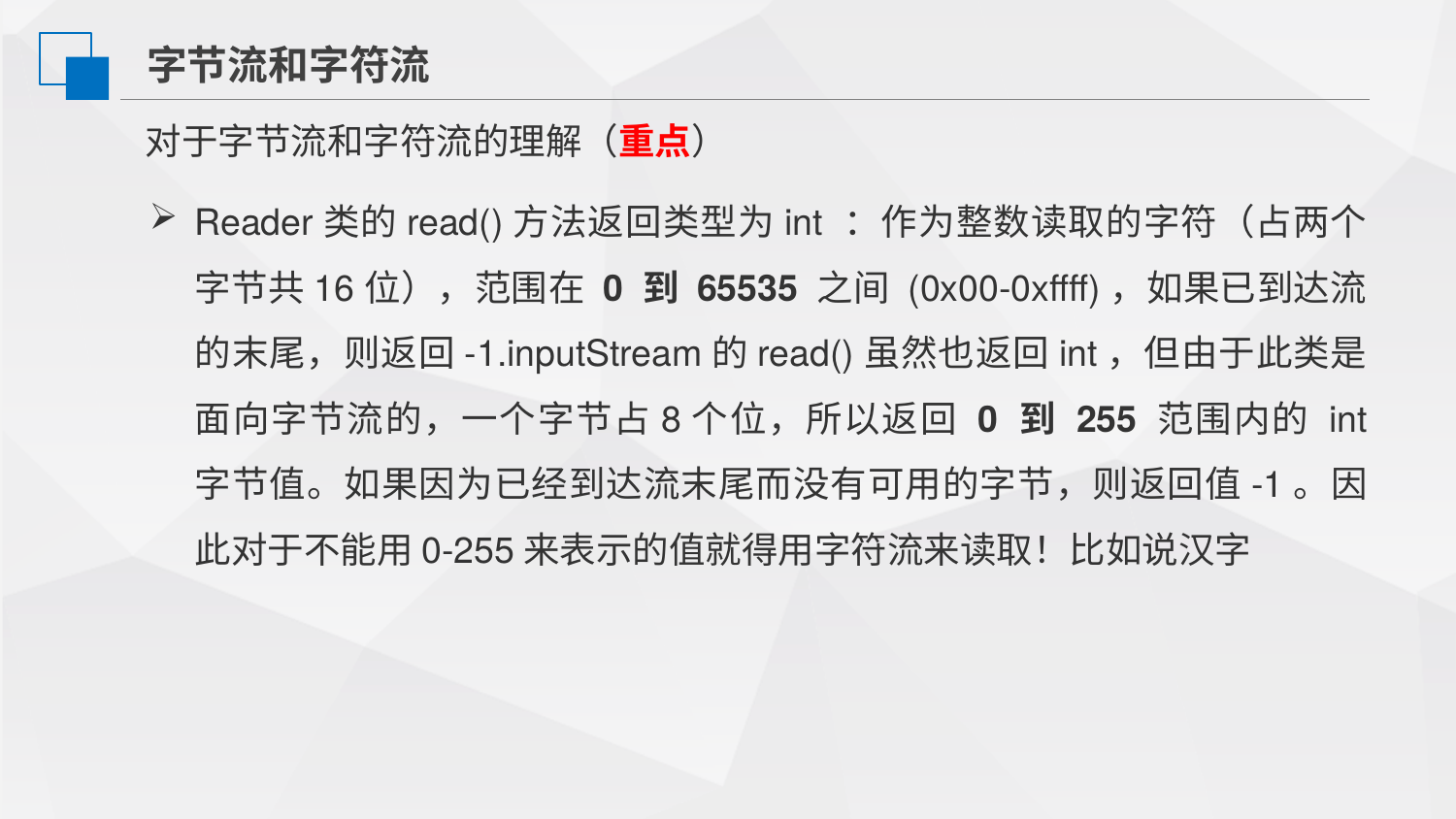

字节流和字符流
对于字节流和字符流的理解（重点）
Reader类的read()方法返回类型为int ：作为整数读取的字符（占两个字节共16位），范围在 0 到 65535 之间 (0x00-0xffff)，如果已到达流的末尾，则返回-1.inputStream的read()虽然也返回int，但由于此类是面向字节流的，一个字节占8个位，所以返回 0 到 255 范围内的 int 字节值。如果因为已经到达流末尾而没有可用的字节，则返回值-1。因此对于不能用0-255来表示的值就得用字符流来读取！比如说汉字